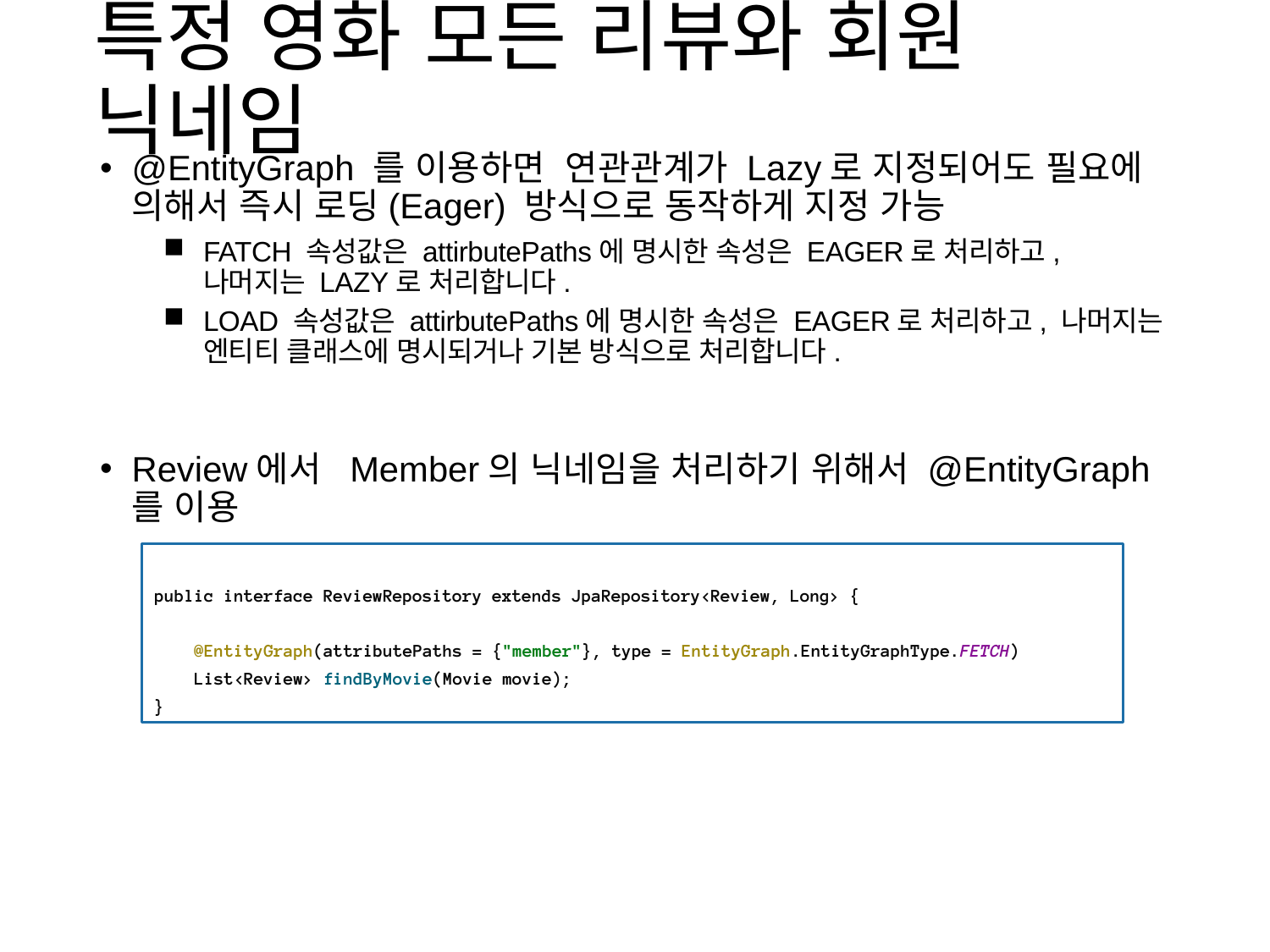

# 특정 영화 모든 리뷰와 회원 닉네임
@EntityGraph 를 이용하면  연관관계가 Lazy로 지정되어도 필요에 의해서 즉시 로딩(Eager) 방식으로 동작하게 지정 가능
FATCH 속성값은 attirbutePaths에 명시한 속성은 EAGER로 처리하고, 나머지는 LAZY로 처리합니다.
LOAD 속성값은 attirbutePaths에 명시한 속성은 EAGER로 처리하고, 나머지는 엔티티 클래스에 명시되거나 기본 방식으로 처리합니다.

Review에서  Member의 닉네임을 처리하기 위해서 @EntityGraph를 이용

public interface ReviewRepository extends JpaRepository<Review, Long> {
    @EntityGraph(attributePaths = {"member"}, type = EntityGraph.EntityGraphType.FETCH)
    List<Review> findByMovie(Movie movie);
}